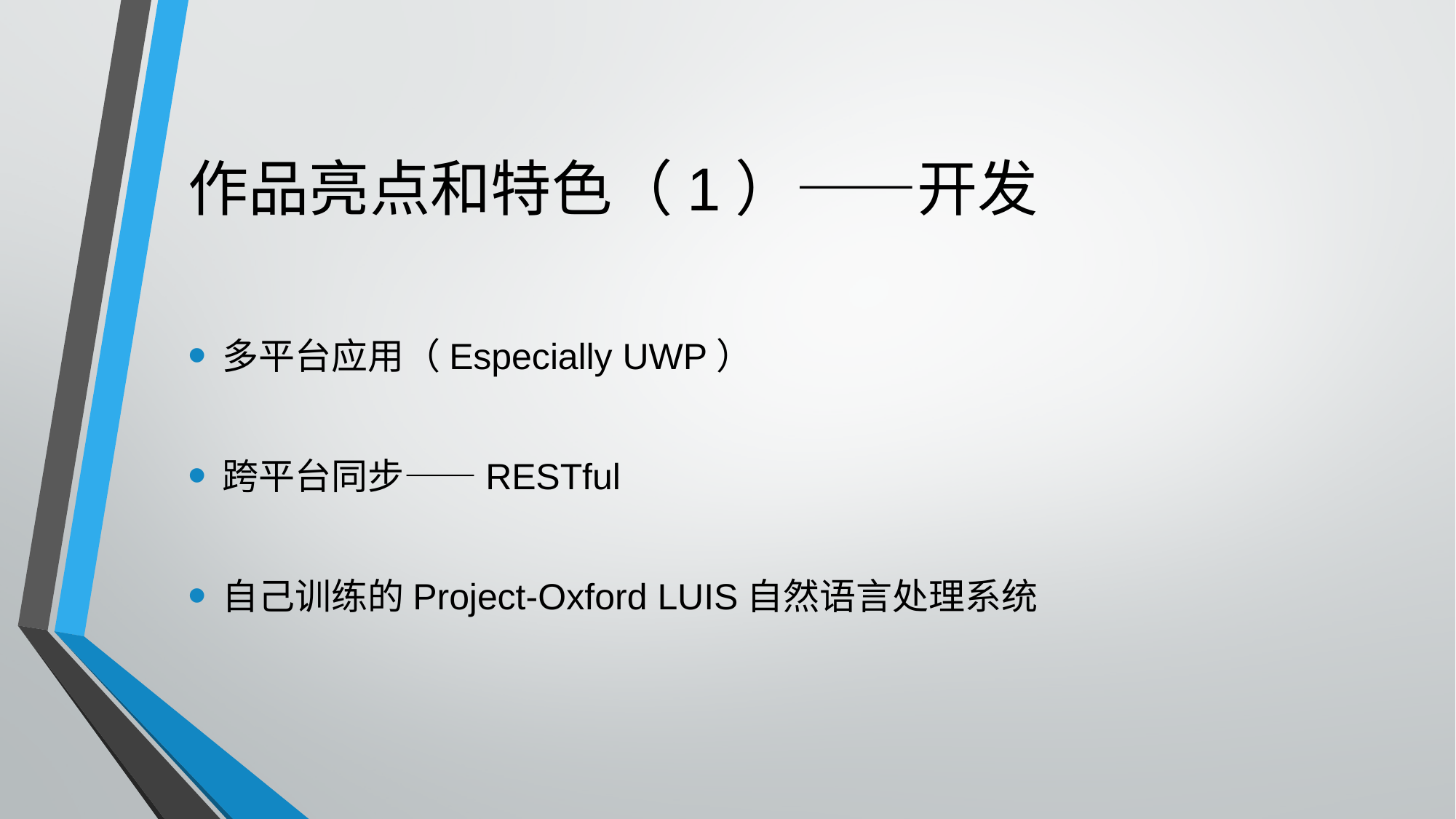

# 作品亮点和特色（1）——开发
多平台应用（Especially UWP）

跨平台同步——RESTful

自己训练的Project-Oxford LUIS自然语言处理系统